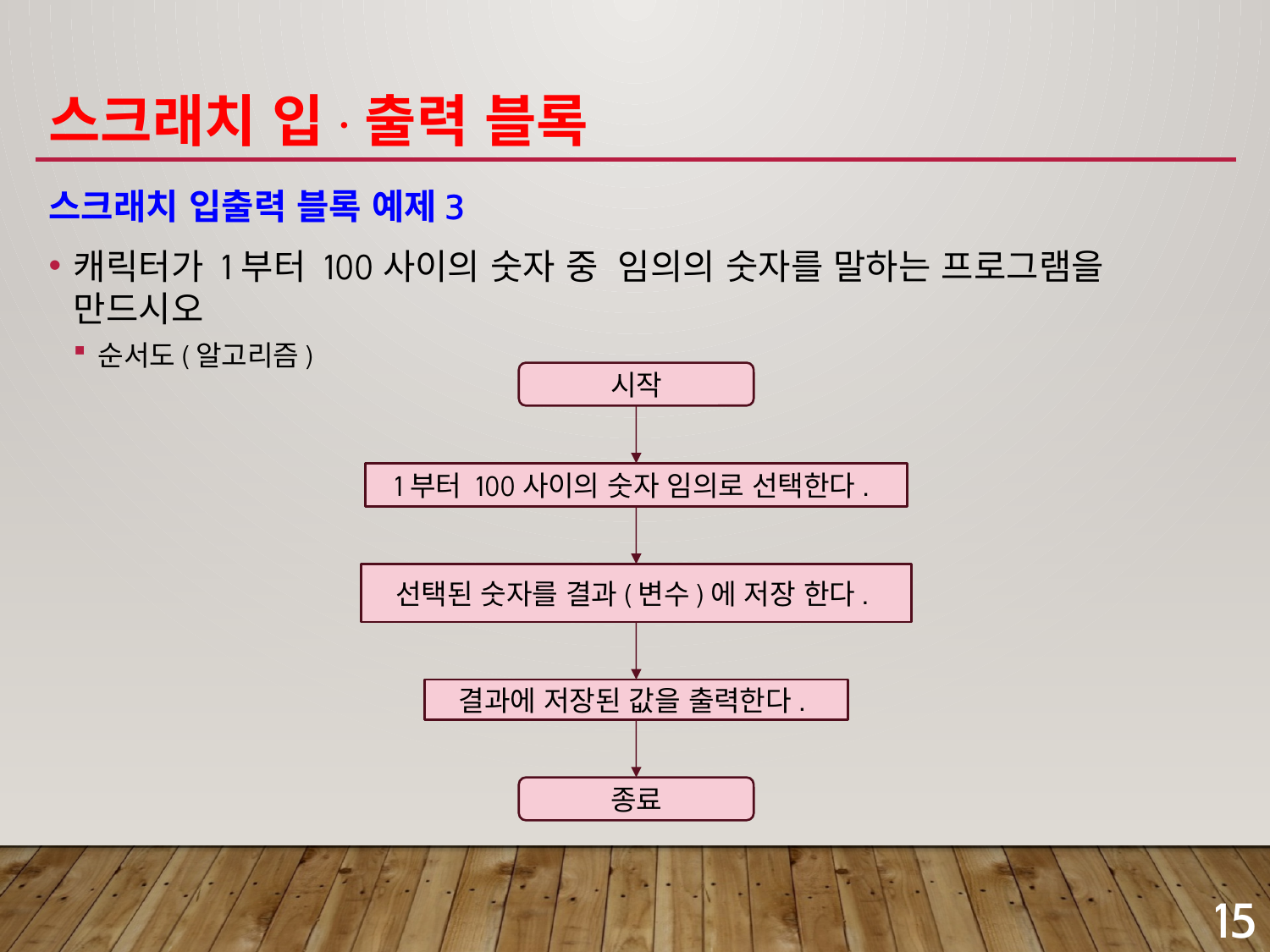

# 스크래치 입·출력 블록
스크래치 입출력 블록 예제3
캐릭터가 1부터 100사이의 숫자 중  임의의 숫자를 말하는 프로그램을 만드시오
순서도(알고리즘)
시작
1부터 100사이의 숫자 임의로 선택한다.
선택된 숫자를 결과(변수)에 저장 한다.
결과에 저장된 값을 출력한다.
종료